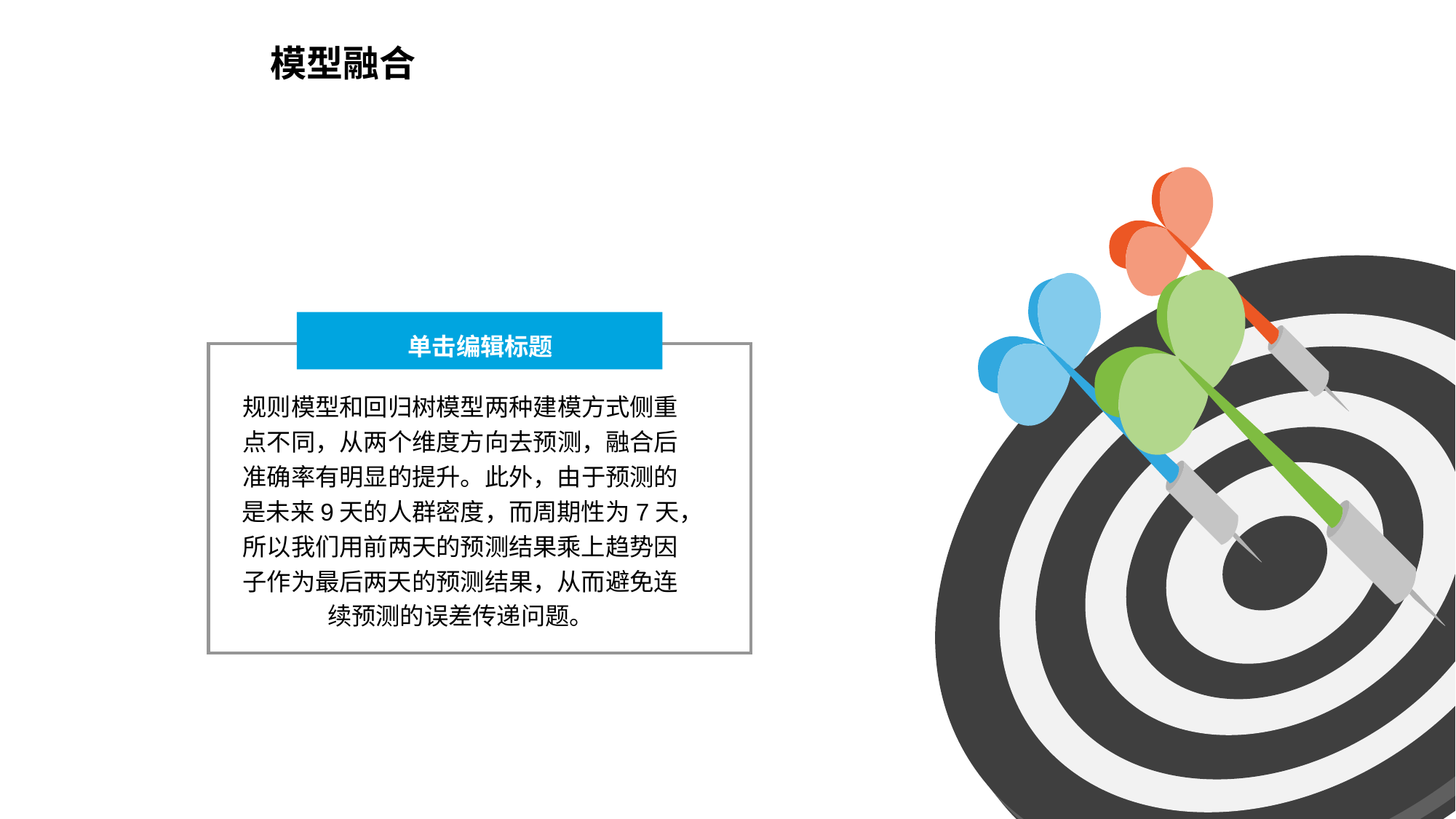

模型融合

单击编辑标题

规则模型和回归树模型两种建模方式侧重点不同，从两个维度方向去预测，融合后准确率有明显的提升。此外，由于预测的是未来9天的人群密度，而周期性为7天，所以我们用前两天的预测结果乘上趋势因子作为最后两天的预测结果，从而避免连续预测的误差传递问题。